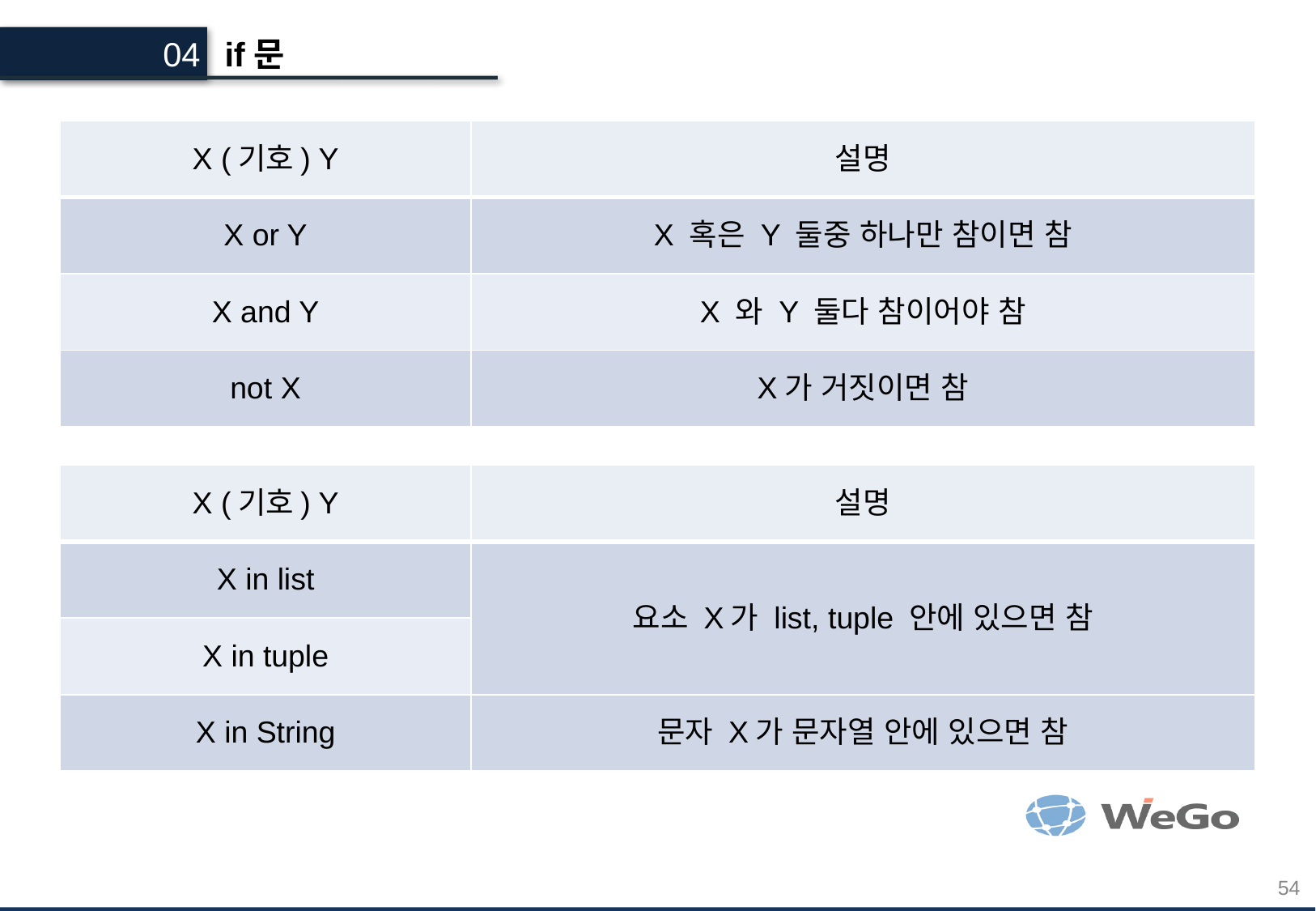

04
if문
| X (기호) Y | 설명 |
| --- | --- |
| X or Y | X 혹은 Y 둘중 하나만 참이면 참 |
| X and Y | X 와 Y 둘다 참이어야 참 |
| not X | X가 거짓이면 참 |
| X (기호) Y | 설명 |
| --- | --- |
| X in list | 요소 X가 list, tuple 안에 있으면 참 |
| X in tuple |  |
| X in String | 문자 X가 문자열 안에 있으면 참 |
54